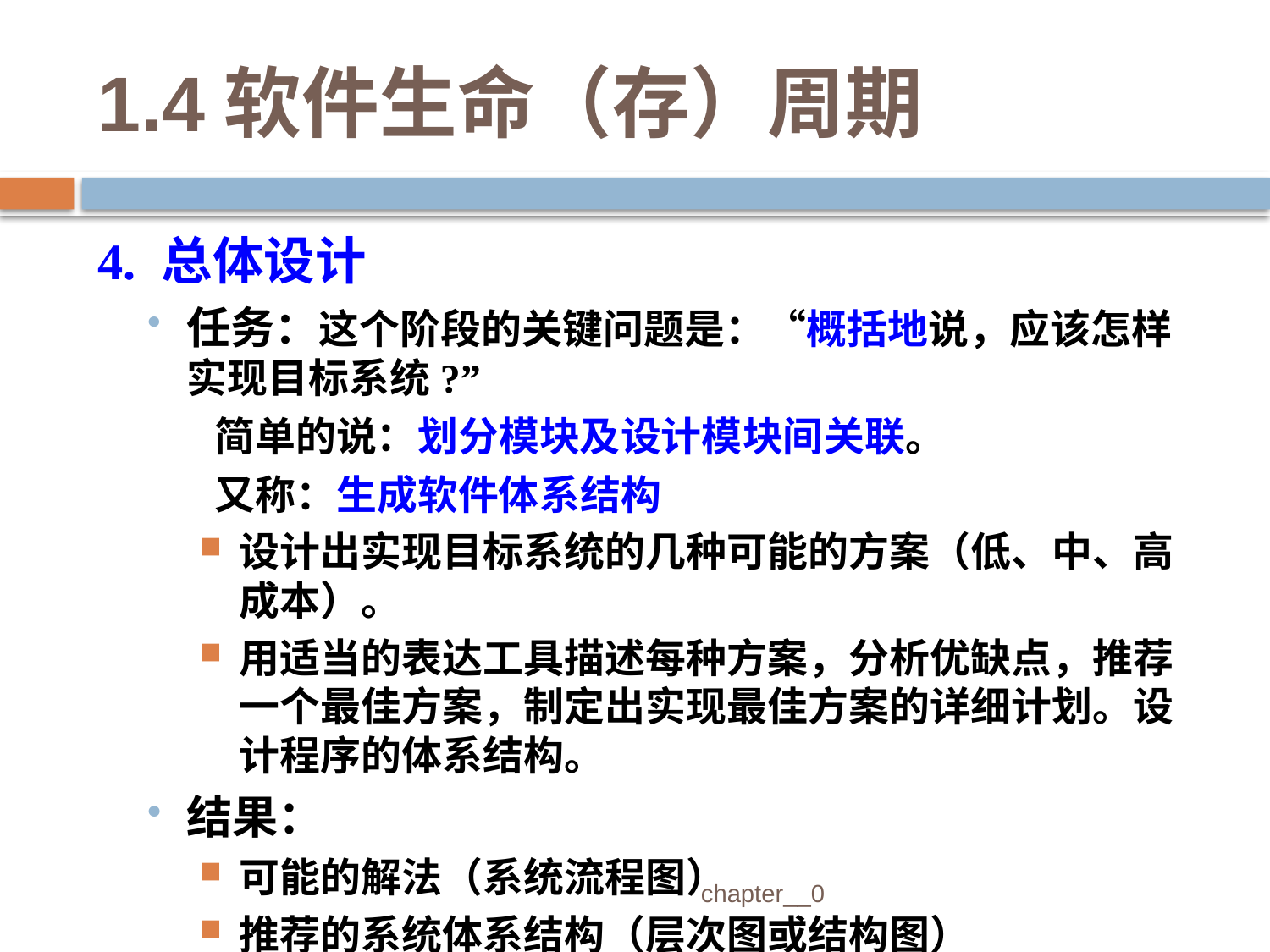

# 1.4软件生命（存）周期
35
4. 总体设计
任务：这个阶段的关键问题是：“概括地说，应该怎样实现目标系统?”
      简单的说：划分模块及设计模块间关联。
      又称：生成软件体系结构
设计出实现目标系统的几种可能的方案（低、中、高成本）。
用适当的表达工具描述每种方案，分析优缺点，推荐一个最佳方案，制定出实现最佳方案的详细计划。设计程序的体系结构。
结果：
可能的解法（系统流程图）
推荐的系统体系结构（层次图或结构图）

 chapter__0